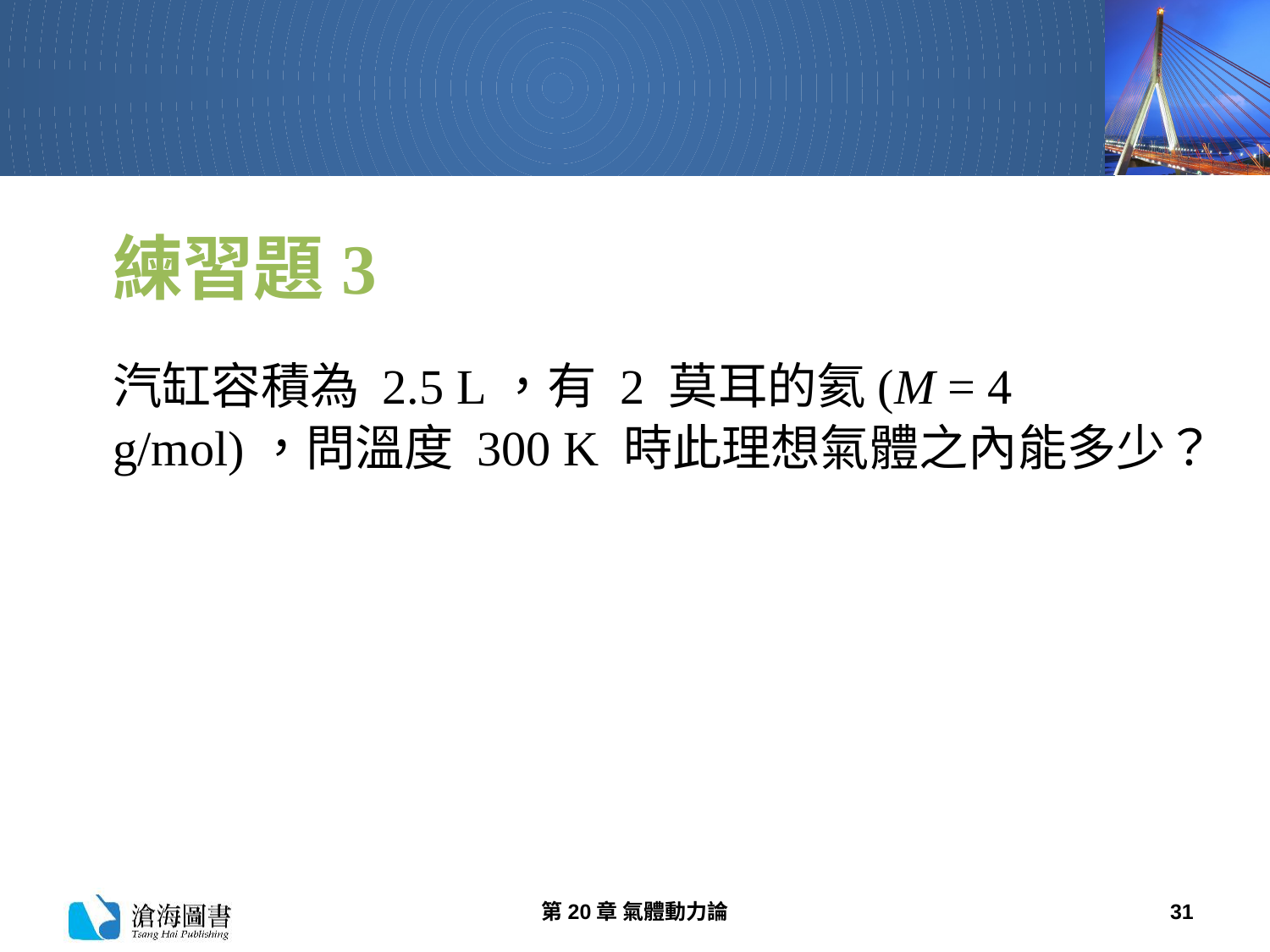

# 練習題3
汽缸容積為 2.5 L，有 2 莫耳的氦(M = 4 g/mol)，問溫度 300 K 時此理想氣體之內能多少？

第20章 氣體動力論
31